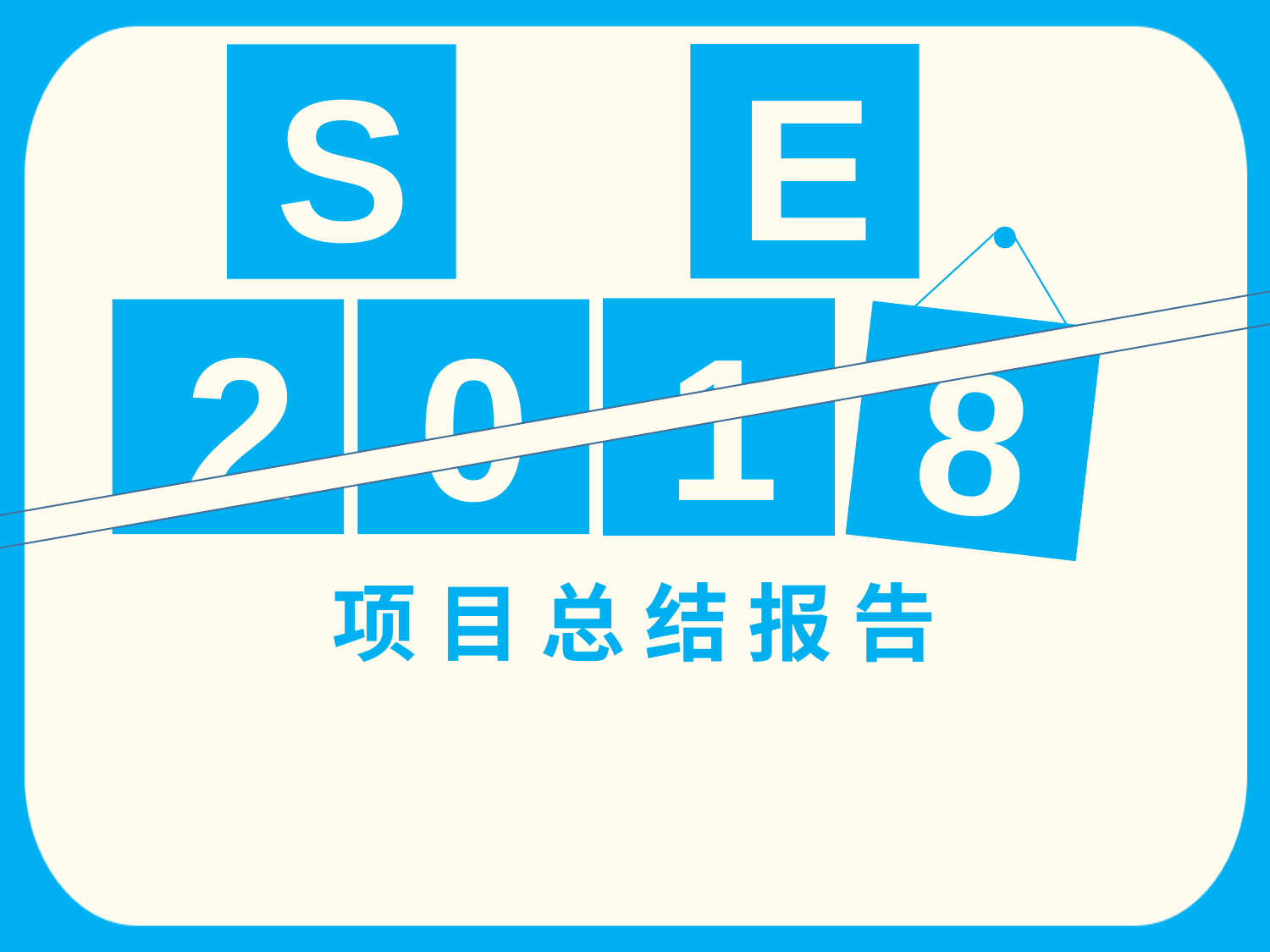

E

S

2
0
1

8

项 目 总 结 报 告